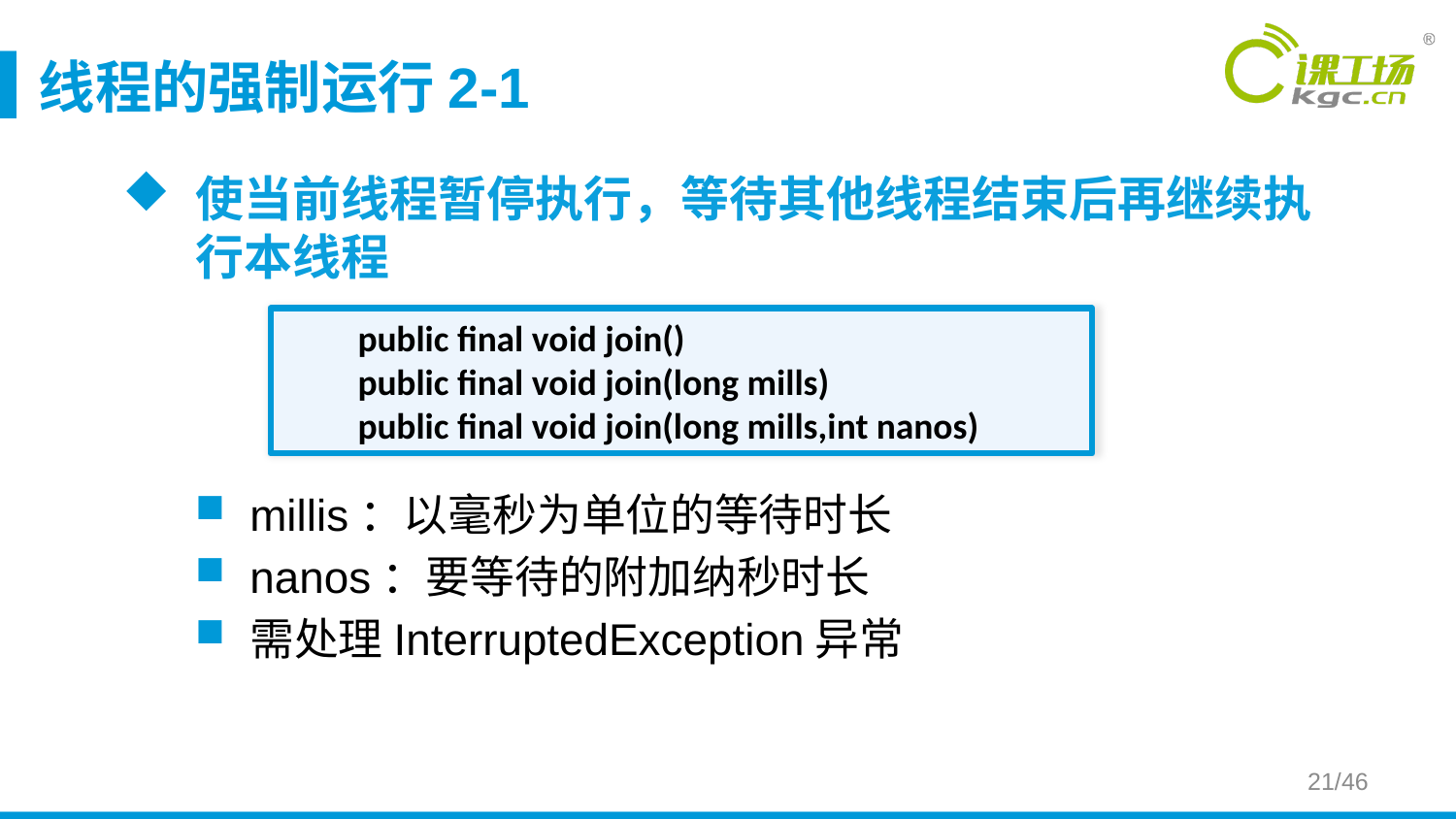

# 线程的强制运行2-1
使当前线程暂停执行，等待其他线程结束后再继续执行本线程

millis：以毫秒为单位的等待时长
nanos：要等待的附加纳秒时长
需处理InterruptedException异常

public final void join()
public final void join(long mills)
public final void join(long mills,int nanos)
21/46